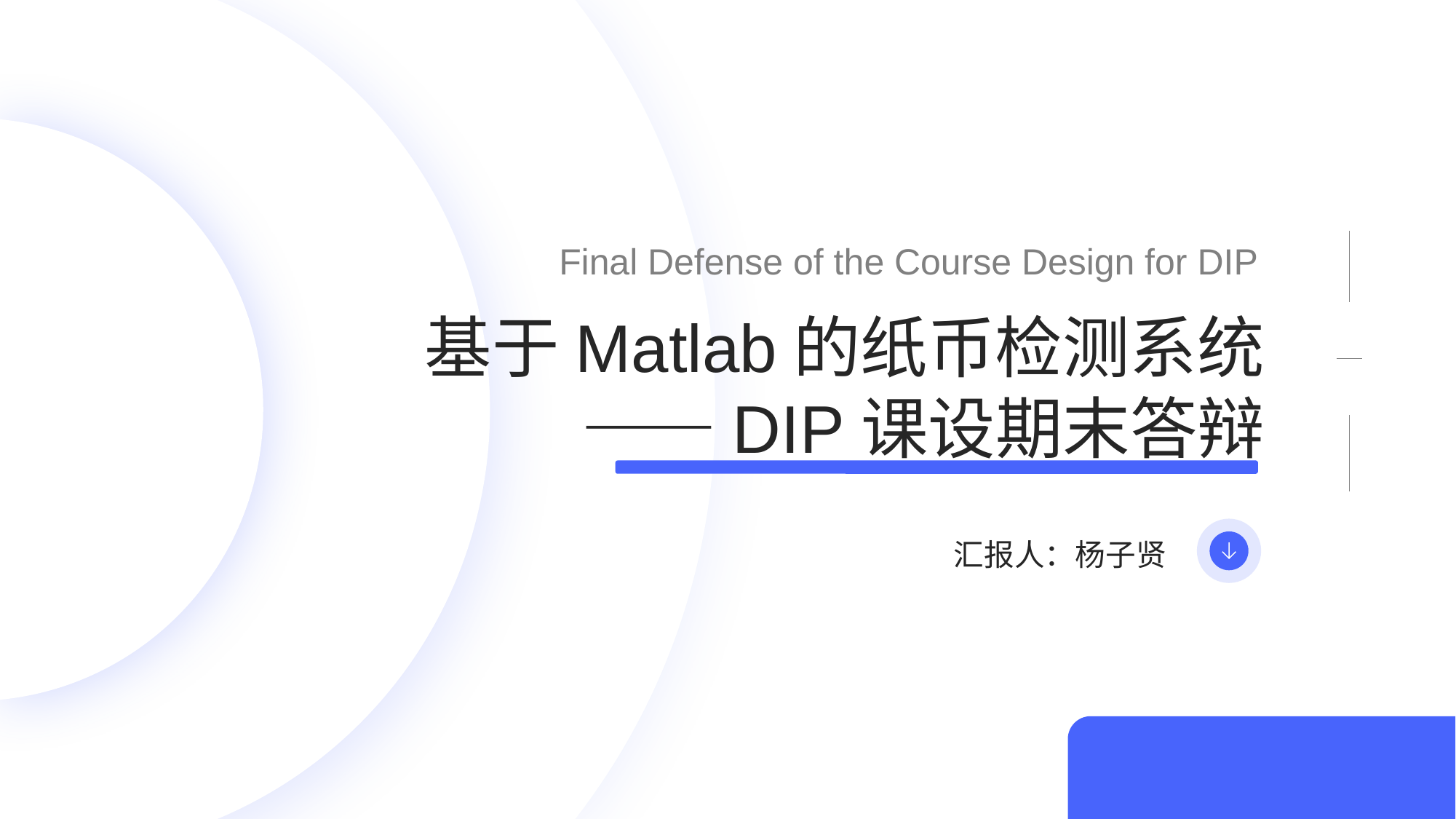

Final Defense of the Course Design for DIP
基于Matlab的纸币检测系统
——DIP课设期末答辩
汇报人：杨子贤